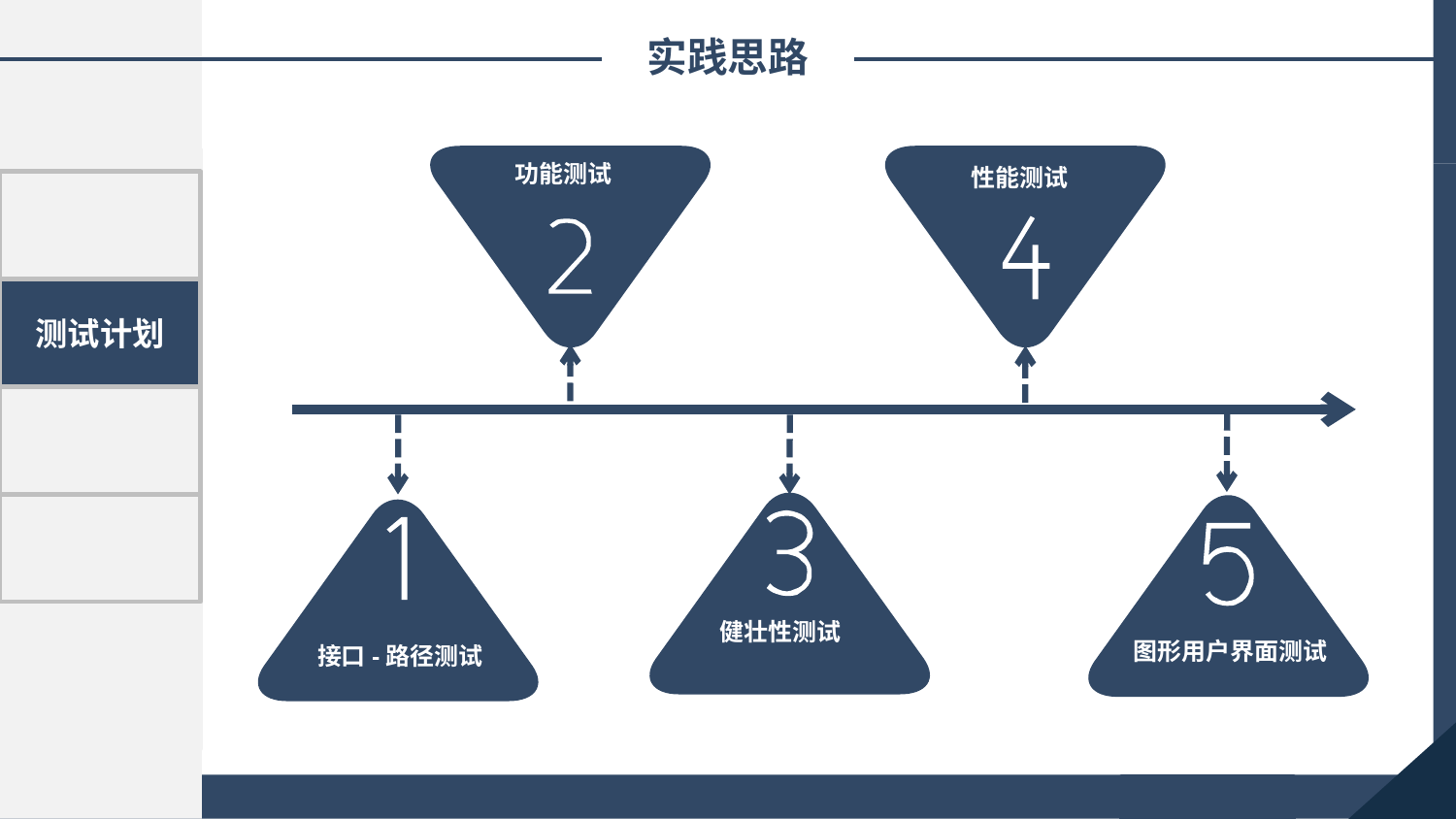

实践思路

功能测试

性能测试

测试计划

健壮性测试

图形用户界面测试

    接口-路径测试